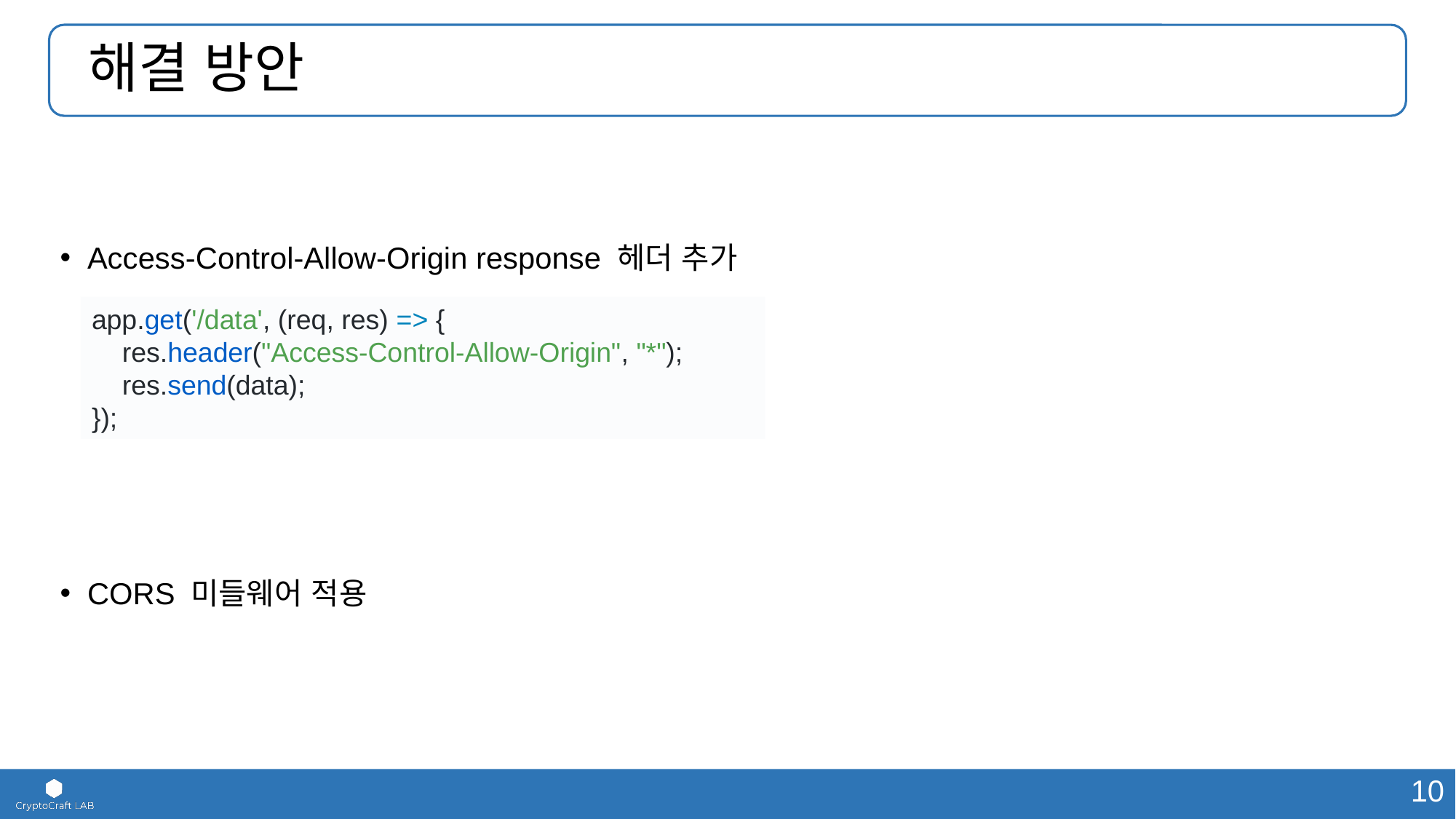

# 해결 방안

Access-Control-Allow-Origin response 헤더 추가

CORS 미들웨어 적용
app.get('/data', (req, res) => {
    res.header("Access-Control-Allow-Origin", "*");
    res.send(data);
});